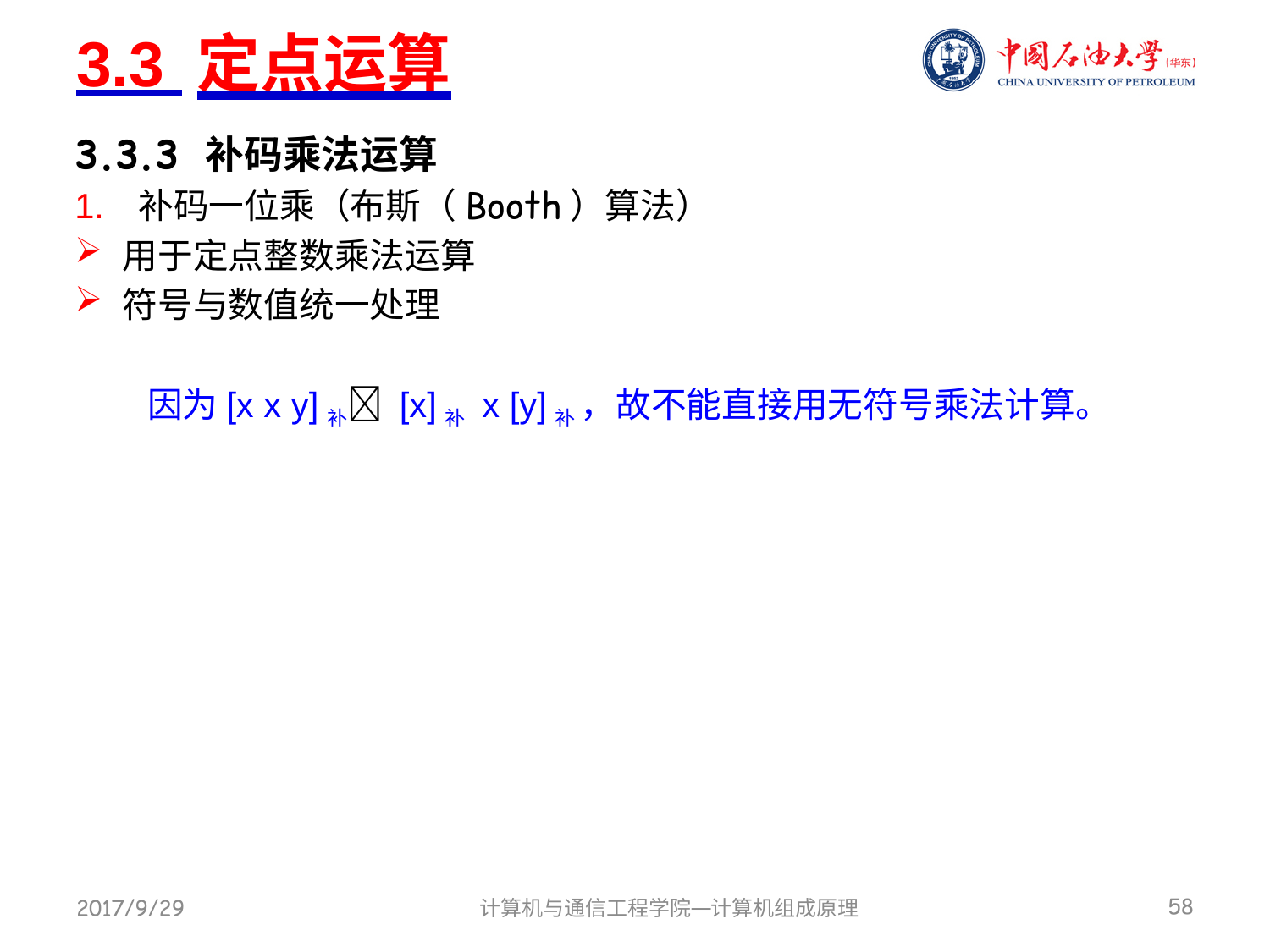

# 3.3 定点运算
3.3.3 补码乘法运算
补码一位乘（布斯（Booth）算法）
用于定点整数乘法运算
符号与数值统一处理

因为[x x y]补≠ [x]补 x [y]补 ，故不能直接用无符号乘法计算。
2017/9/29
计算机与通信工程学院—计算机组成原理
58